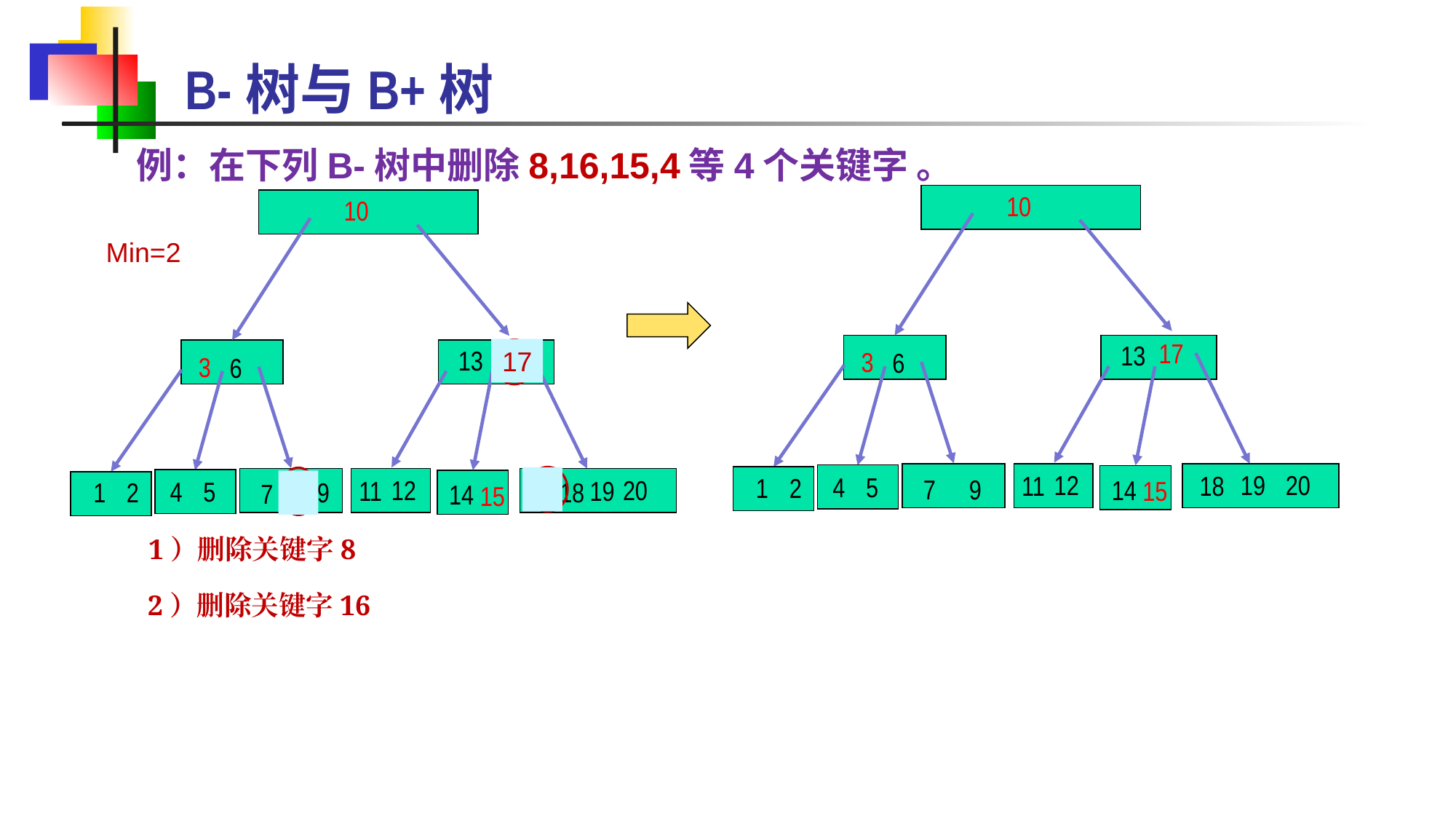

B-树与B+树
例：在下列B-树中删除8,16,15,4等4个关键字 。
10
13

11

1
2

6

7
9
19

17
3

4
5
12
20

15
14

18
10
13

11

1
2

6

7
8
9

17
19
16
3

4
5
18
12
20

15
14

Min=2

17

1）删除关键字8
2）删除关键字16